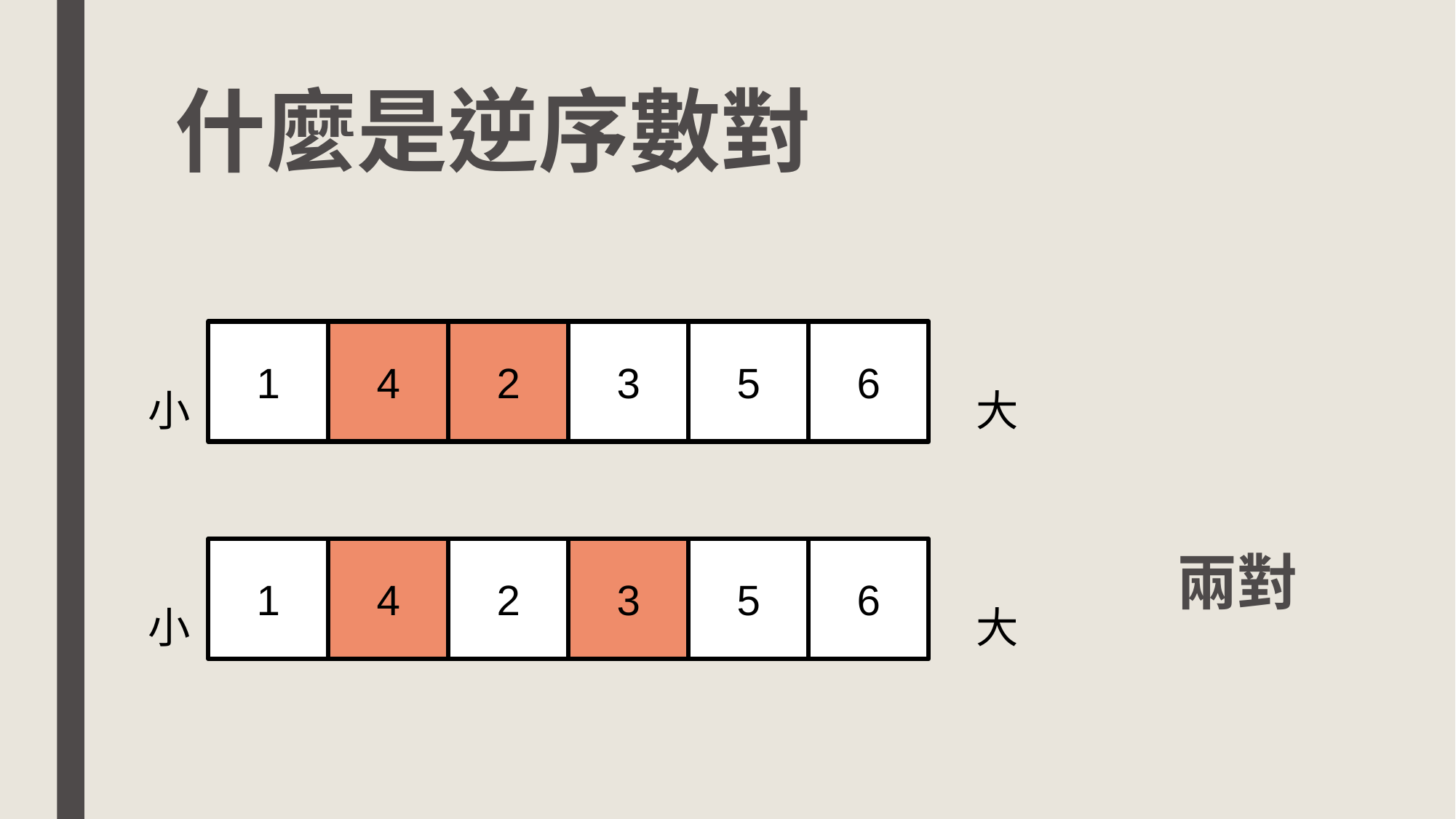

# 什麼是逆序數對
1
4
2
3
5
6
小
大
1
4
2
3
5
6
兩對
小
大